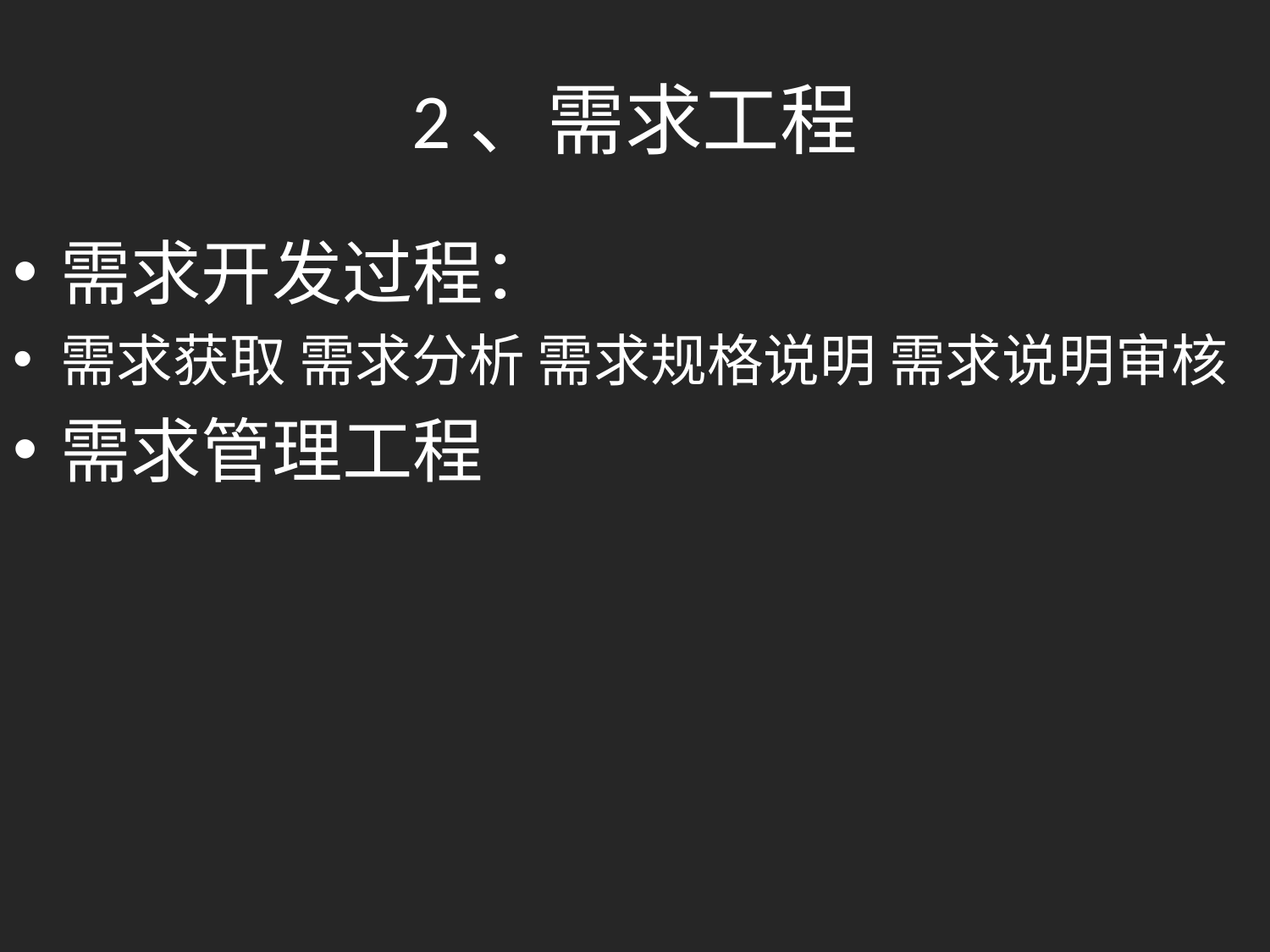

# 2、需求工程
需求开发过程：
需求获取 需求分析 需求规格说明 需求说明审核
需求管理工程